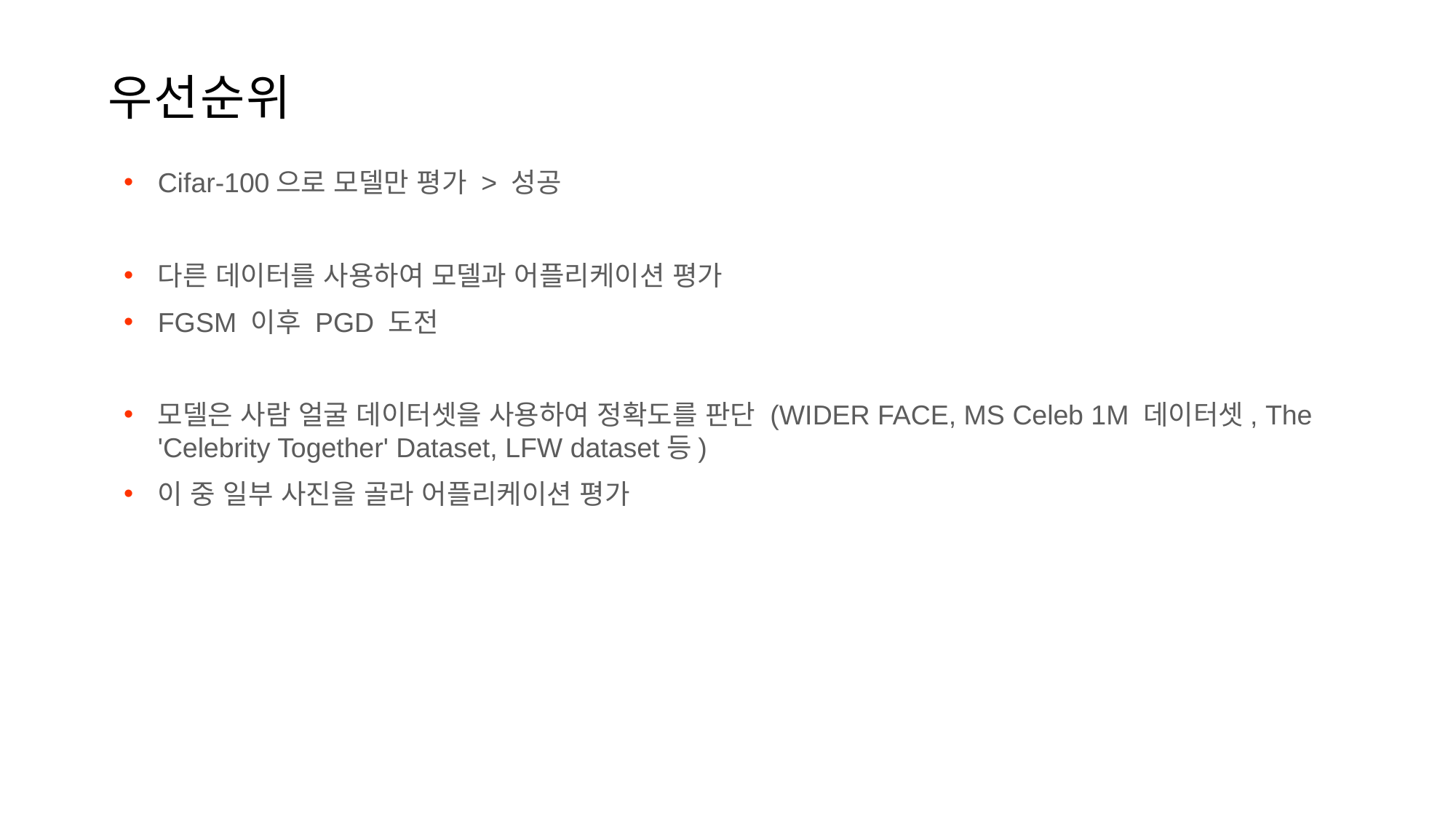

우선순위
Cifar-100으로 모델만 평가 > 성공

다른 데이터를 사용하여 모델과 어플리케이션 평가
FGSM 이후 PGD 도전

모델은 사람 얼굴 데이터셋을 사용하여 정확도를 판단 (WIDER FACE, MS Celeb 1M 데이터셋, The 'Celebrity Together' Dataset, LFW dataset등)
이 중 일부 사진을 골라 어플리케이션 평가